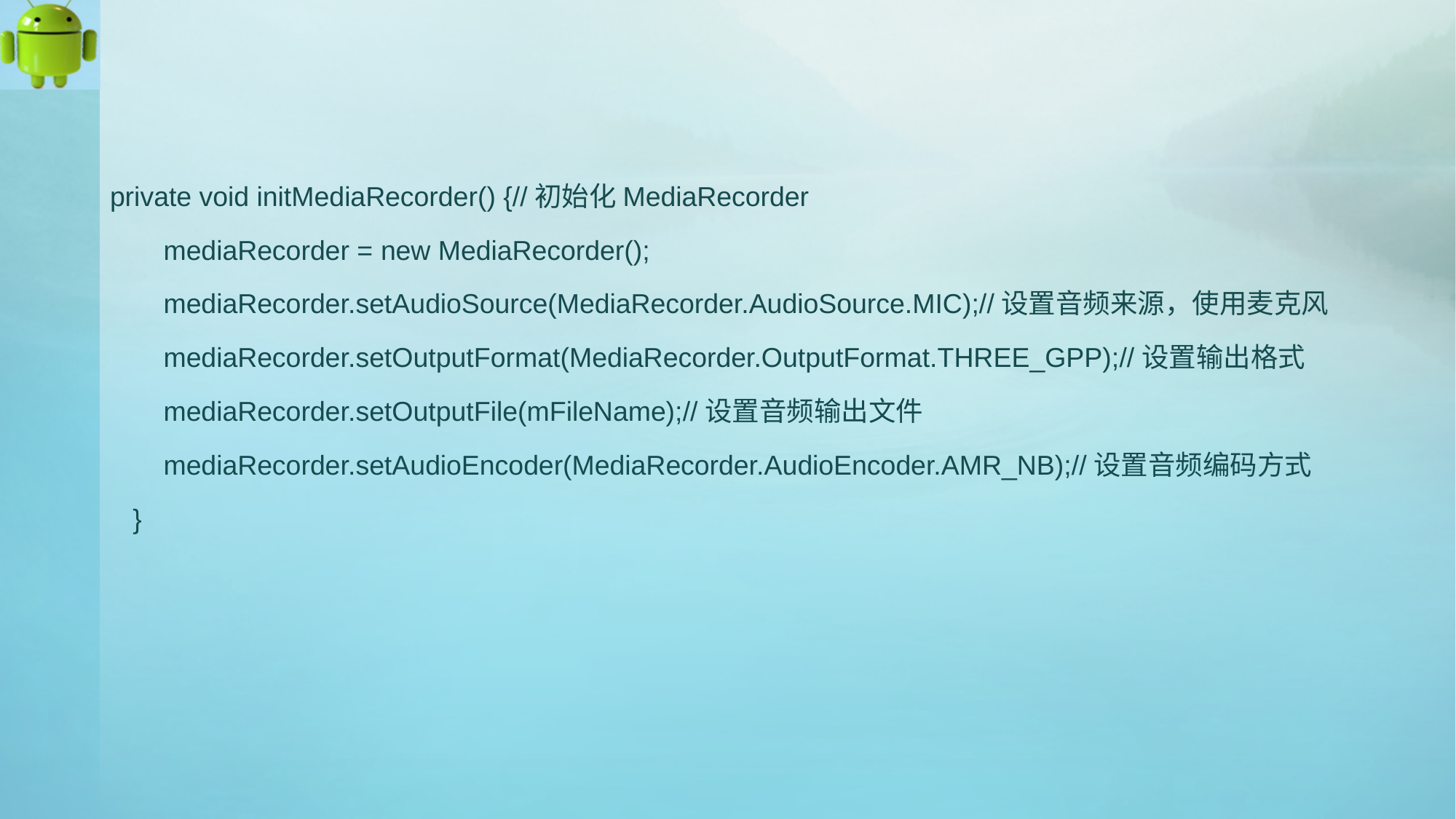

private void initMediaRecorder() {//初始化MediaRecorder
        mediaRecorder = new MediaRecorder();
        mediaRecorder.setAudioSource(MediaRecorder.AudioSource.MIC);//设置音频来源，使用麦克风
        mediaRecorder.setOutputFormat(MediaRecorder.OutputFormat.THREE_GPP);//设置输出格式
        mediaRecorder.setOutputFile(mFileName);//设置音频输出文件
        mediaRecorder.setAudioEncoder(MediaRecorder.AudioEncoder.AMR_NB);//设置音频编码方式
    }